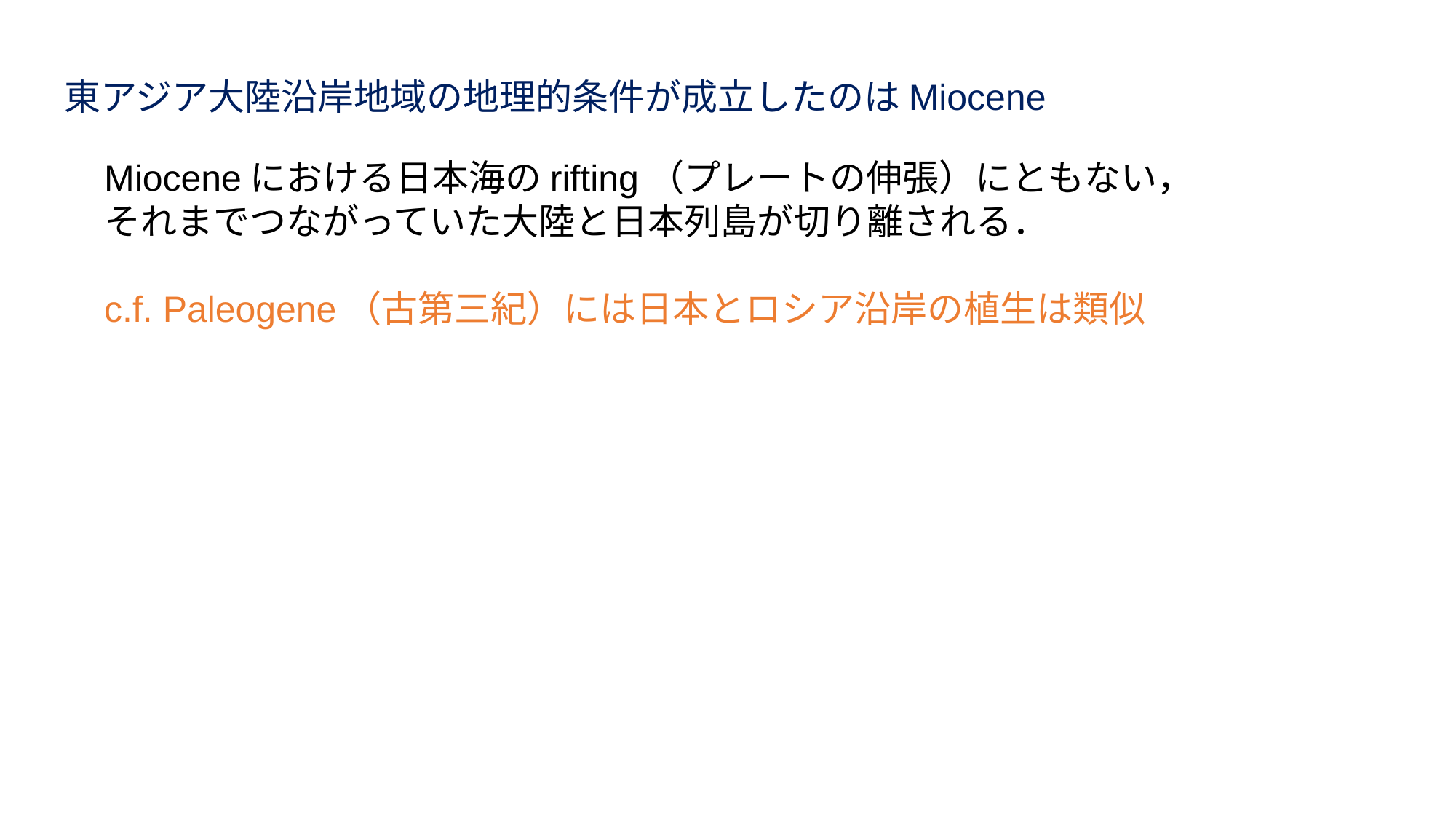

東アジア大陸沿岸地域の地理的条件が成立したのはMiocene
Mioceneにおける日本海のrifting（プレートの伸張）にともない，
それまでつながっていた大陸と日本列島が切り離される．

c.f. Paleogene（古第三紀）には日本とロシア沿岸の植生は類似